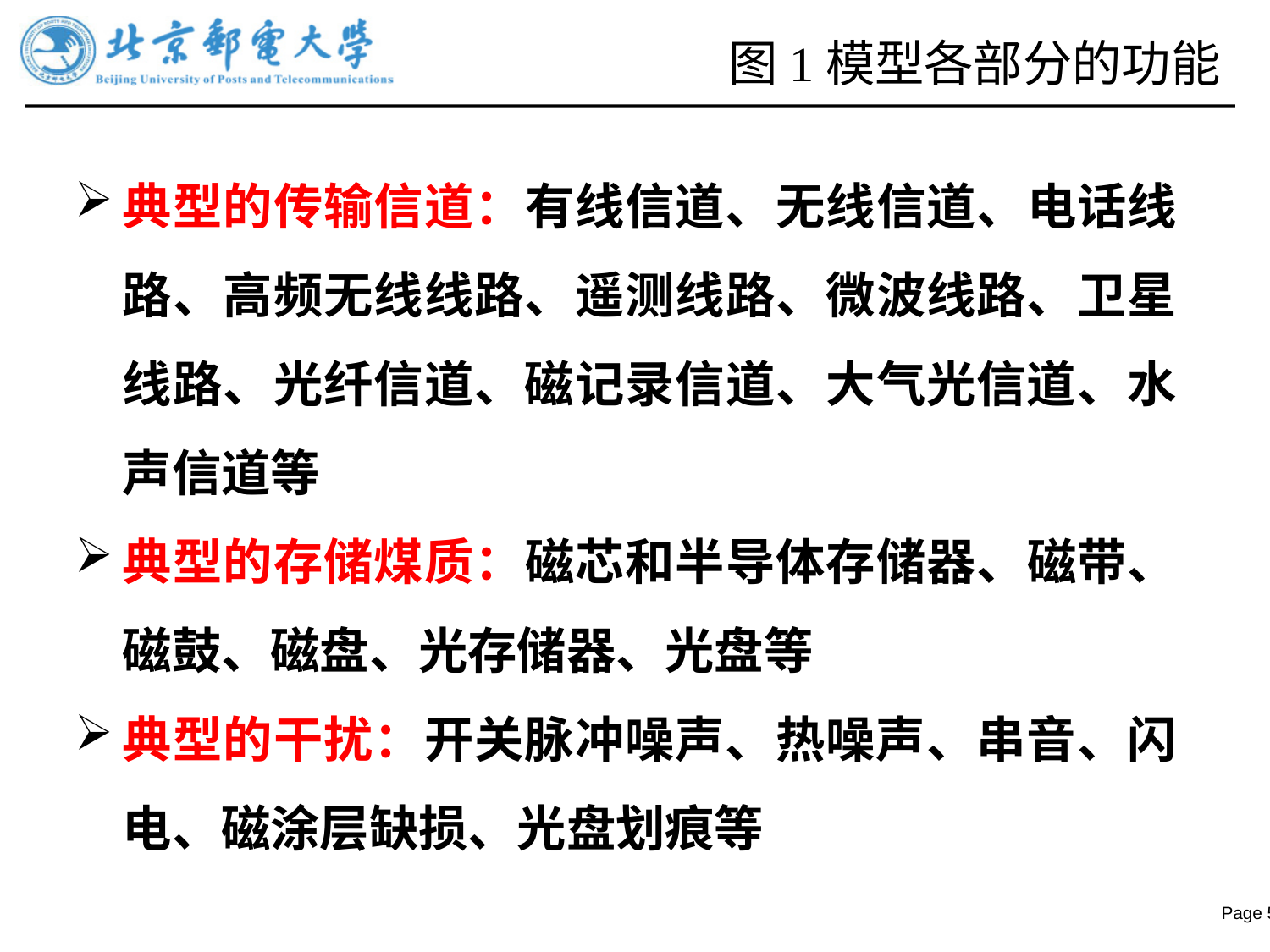

# 图1模型各部分的功能
典型的传输信道：有线信道、无线信道、电话线路、高频无线线路、遥测线路、微波线路、卫星线路、光纤信道、磁记录信道、大气光信道、水声信道等
典型的存储煤质：磁芯和半导体存储器、磁带、磁鼓、磁盘、光存储器、光盘等
典型的干扰：开关脉冲噪声、热噪声、串音、闪电、磁涂层缺损、光盘划痕等